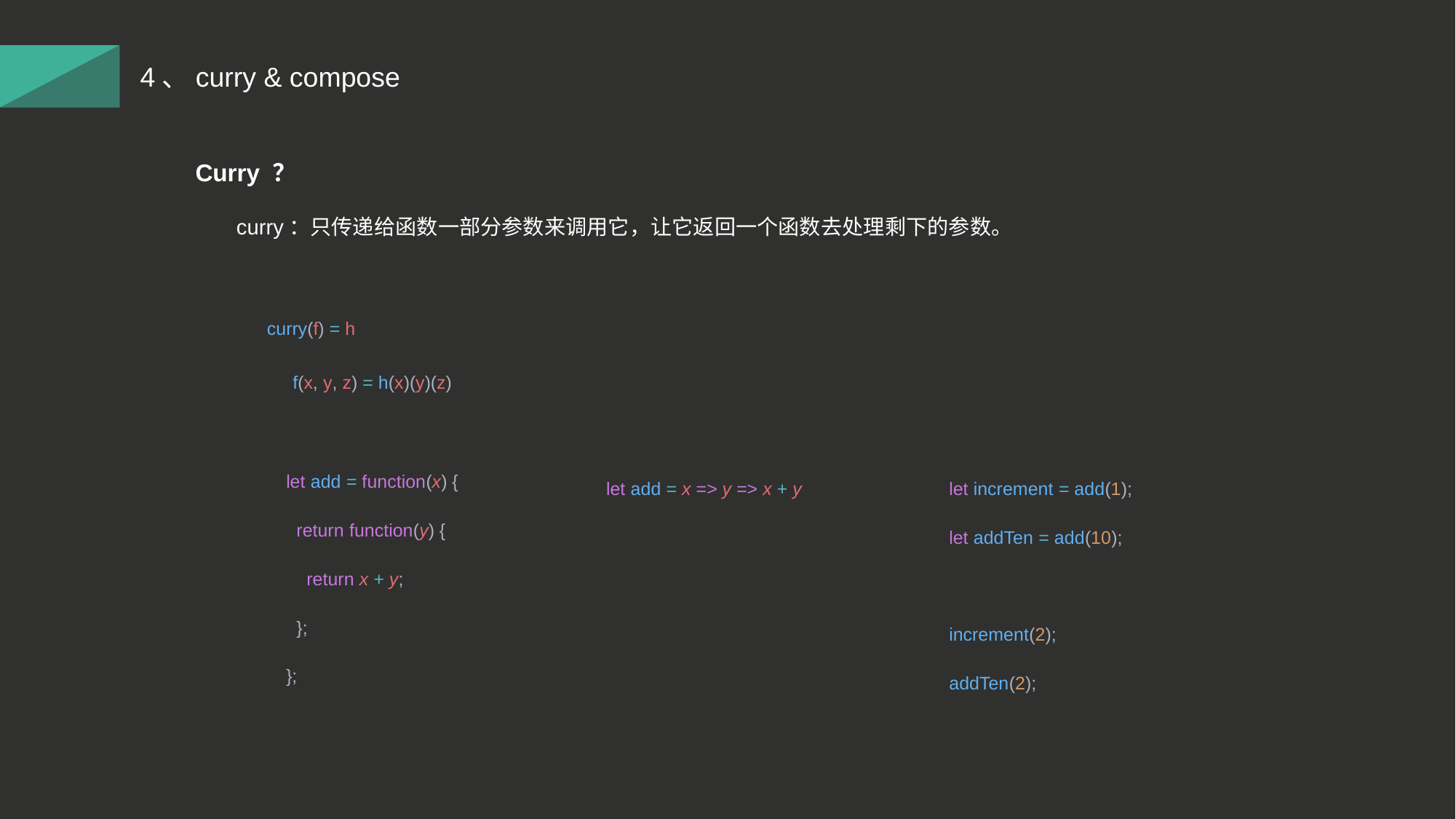

4、curry & compose
Curry ？
curry：只传递给函数一部分参数来调用它，让它返回一个函数去处理剩下的参数。
curry(f) = h
f(x, y, z) = h(x)(y)(z)
let add = function(x) {
  return function(y) {
    return x + y;
  };
};
let add = x => y => x + y
let increment = add(1);
let addTen = add(10);

increment(2);
addTen(2);